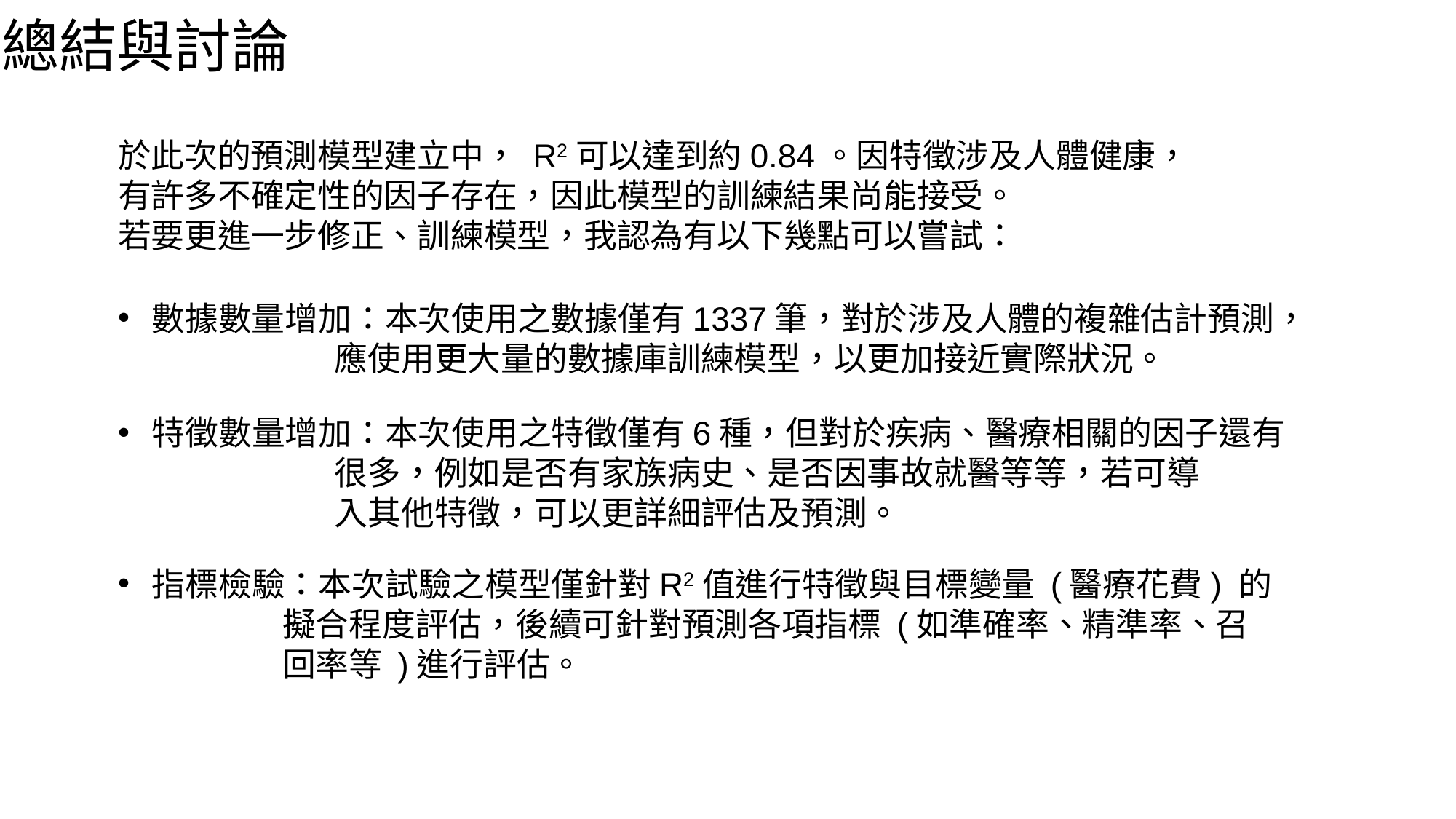

總結與討論
於此次的預測模型建立中， R2可以達到約0.84。因特徵涉及人體健康，有許多不確定性的因子存在，因此模型的訓練結果尚能接受。
若要更進一步修正、訓練模型，我認為有以下幾點可以嘗試：
數據數量增加：本次使用之數據僅有1337筆，對於涉及人體的複雜估計預測，
                            應使用更大量的數據庫訓練模型，以更加接近實際狀況。
特徵數量增加：本次使用之特徵僅有6種，但對於疾病、醫療相關的因子還有
                            很多，例如是否有家族病史、是否因事故就醫等等，若可導
                            入其他特徵，可以更詳細評估及預測。
指標檢驗：本次試驗之模型僅針對R2值進行特徵與目標變量 (醫療花費) 的
                     擬合程度評估，後續可針對預測各項指標 (如準確率、精準率、召
                     回率等 )進行評估。